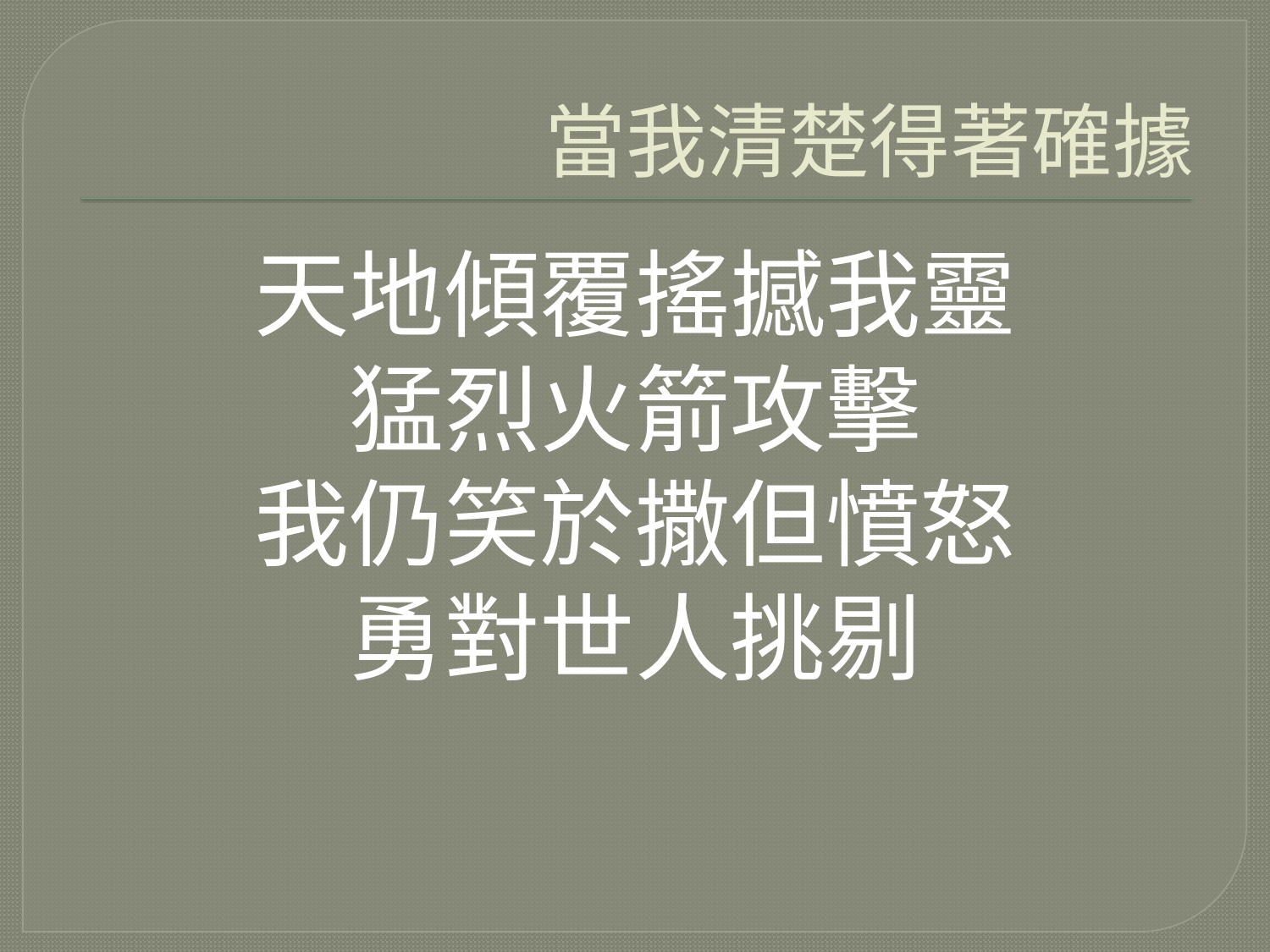

# 當我清楚得著確據
天地傾覆搖撼我靈
猛烈火箭攻擊
我仍笑於撒但憤怒
勇對世人挑剔